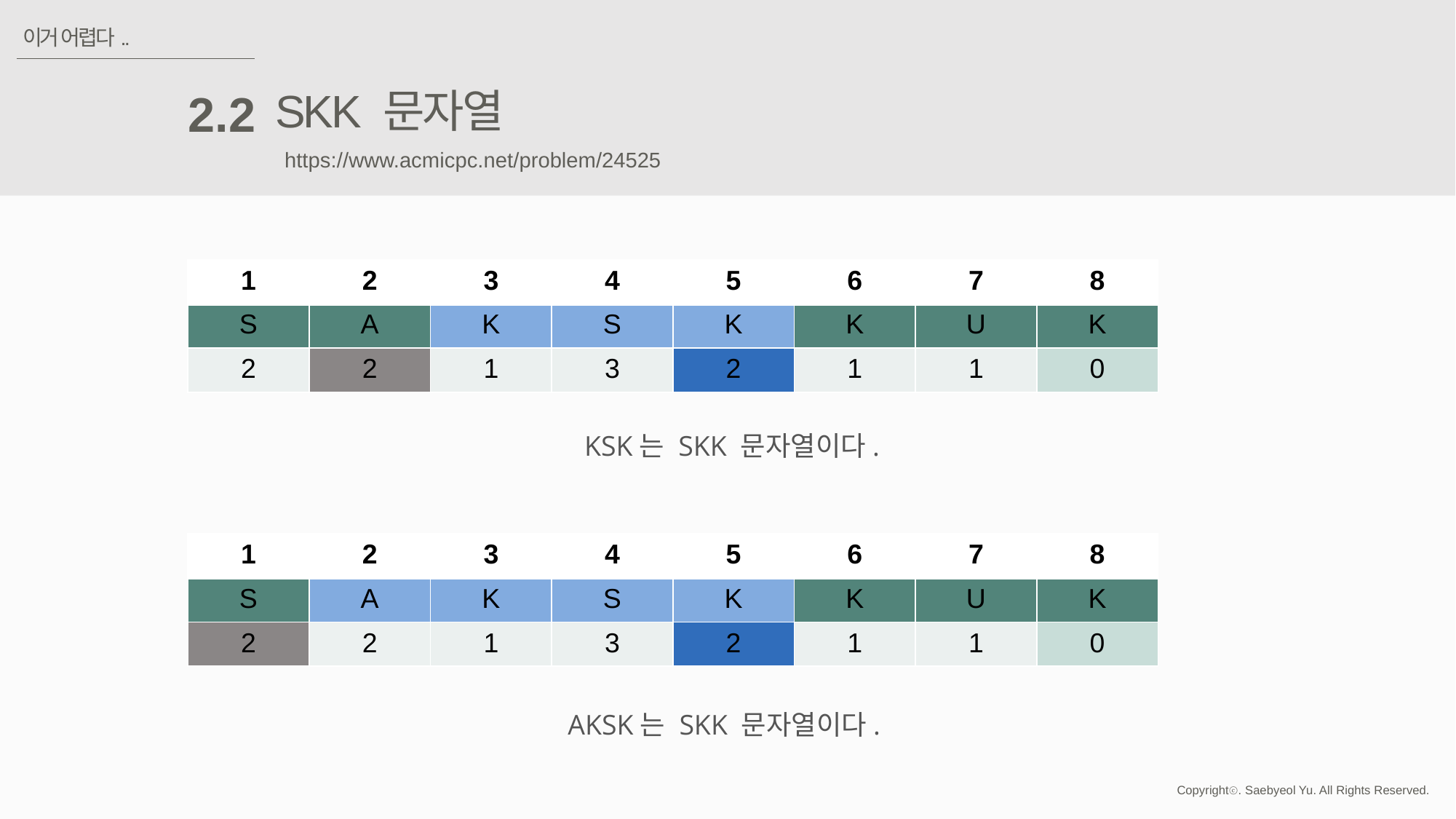

이거 어렵다..
SKK 문자열
2.2
https://www.acmicpc.net/problem/24525
| 1 | 2 | 3 | 4 | 5 | 6 | 7 | 8 |
| --- | --- | --- | --- | --- | --- | --- | --- |
| S | A | K | S | K | K | U | K |
| 2 | 2 | 1 | 3 | 2 | 1 | 1 | 0 |
KSK는 SKK 문자열이다.
| 1 | 2 | 3 | 4 | 5 | 6 | 7 | 8 |
| --- | --- | --- | --- | --- | --- | --- | --- |
| S | A | K | S | K | K | U | K |
| 2 | 2 | 1 | 3 | 2 | 1 | 1 | 0 |
AKSK는 SKK 문자열이다.